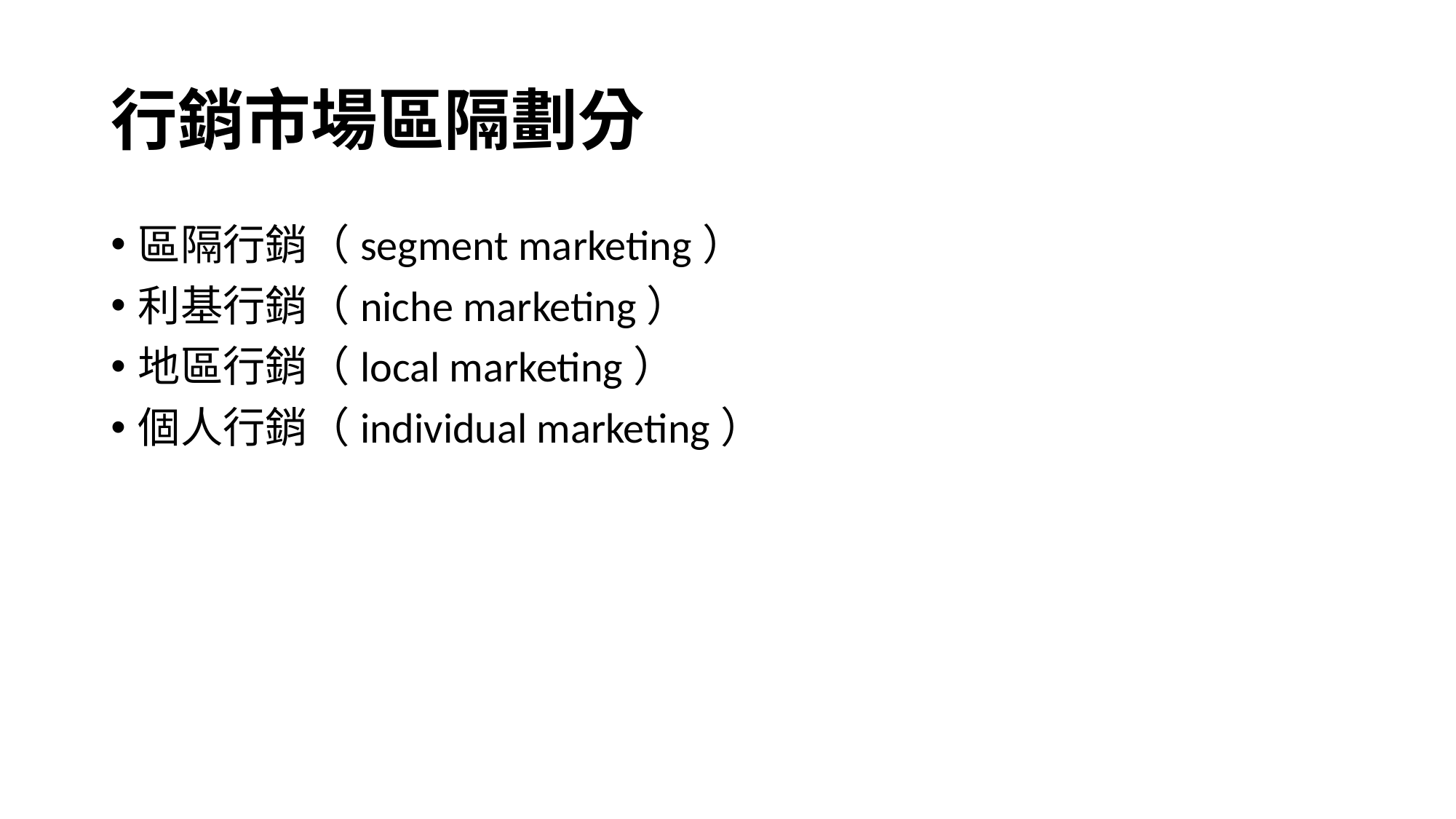

# 行銷市場區隔劃分
區隔行銷（segment marketing）
利基行銷（niche marketing）
地區行銷（local marketing）
個人行銷（individual marketing）